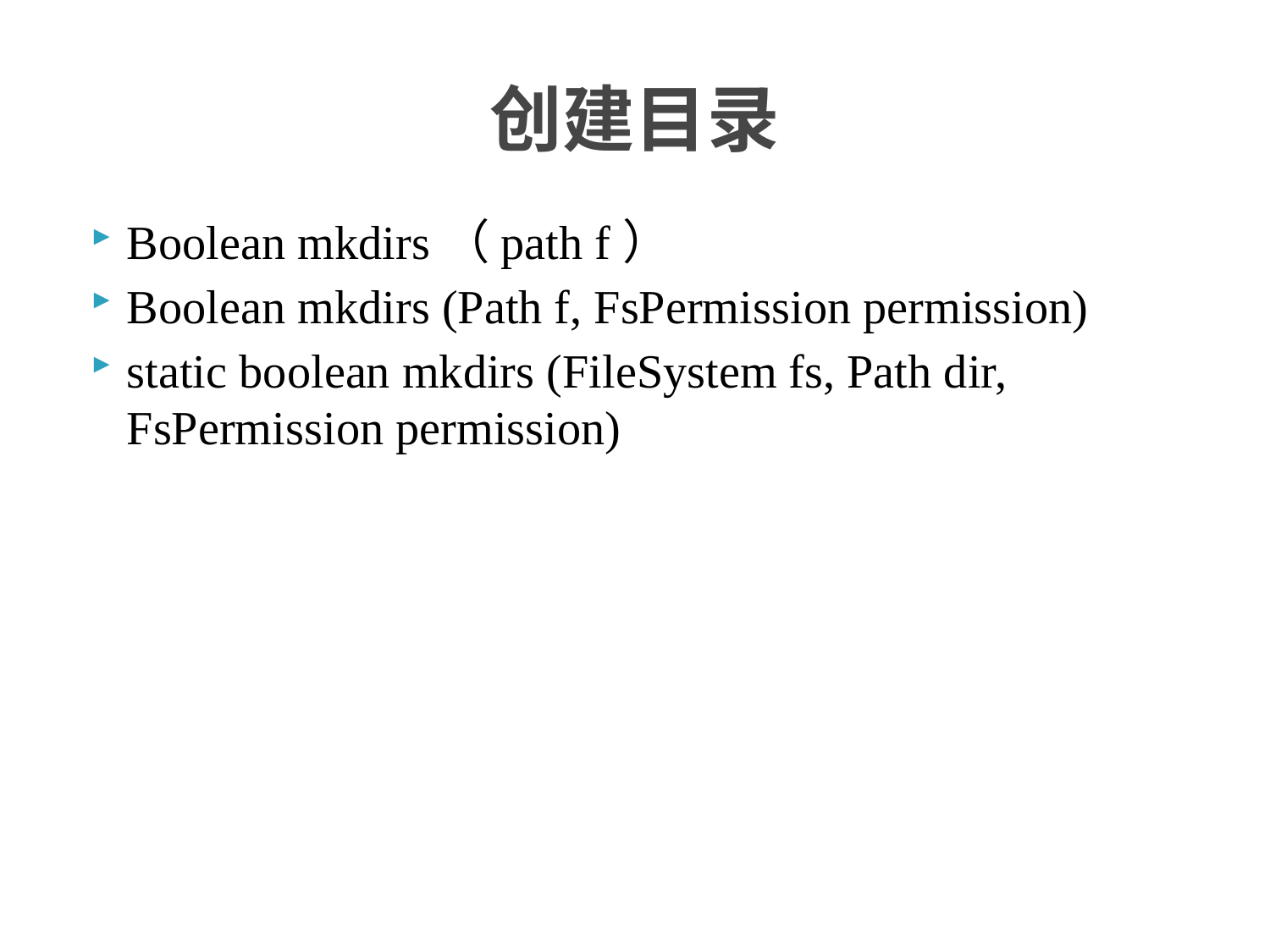

# 创建目录
Boolean mkdirs（path f）
Boolean mkdirs (Path f, FsPermission permission)
static boolean mkdirs (FileSystem fs, Path dir, FsPermission permission)